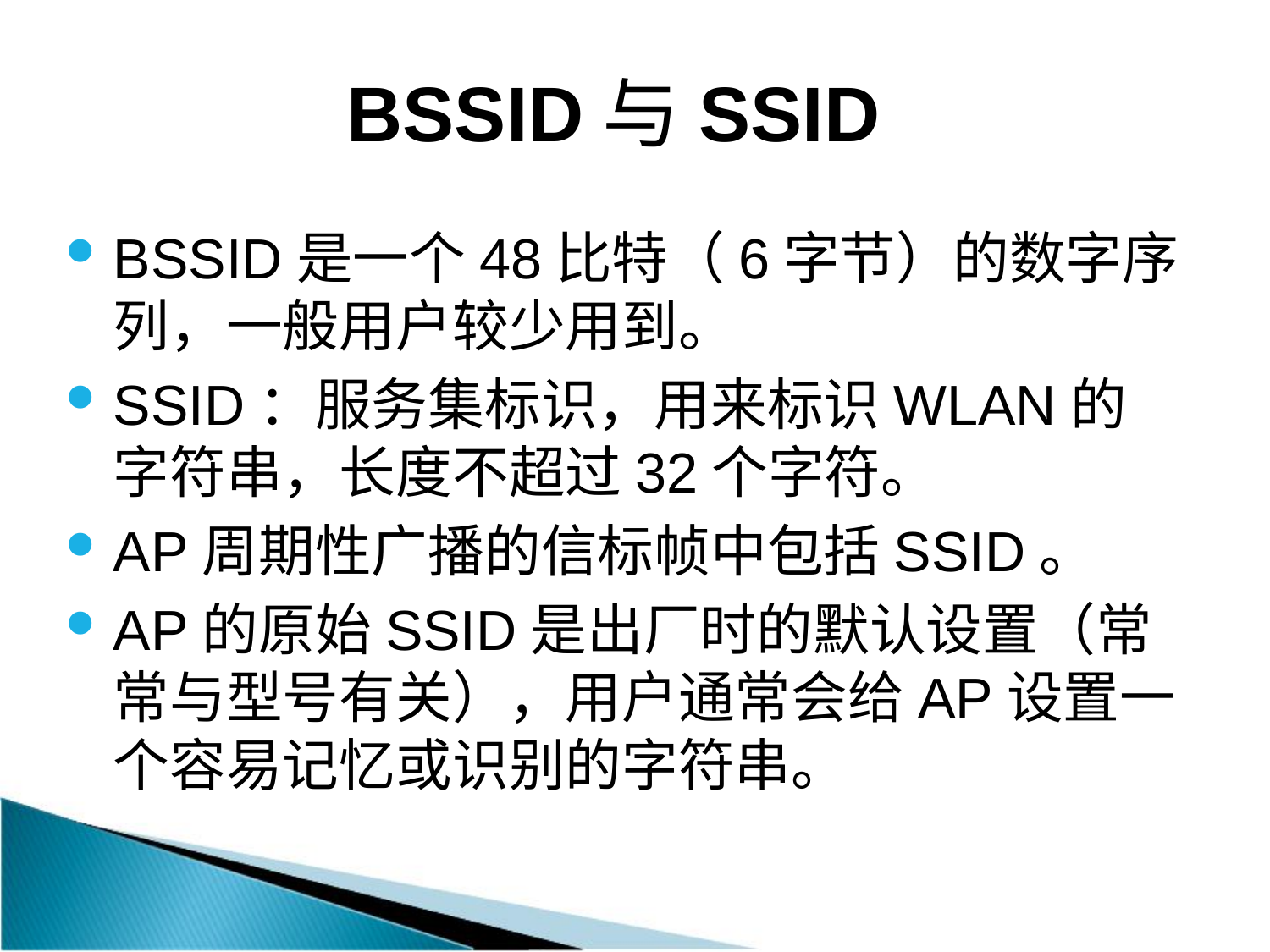

# BSSID与SSID
BSSID是一个48比特（6字节）的数字序列，一般用户较少用到。
SSID：服务集标识，用来标识WLAN的字符串，长度不超过32个字符。
AP周期性广播的信标帧中包括SSID。
AP的原始SSID是出厂时的默认设置（常常与型号有关），用户通常会给AP设置一个容易记忆或识别的字符串。